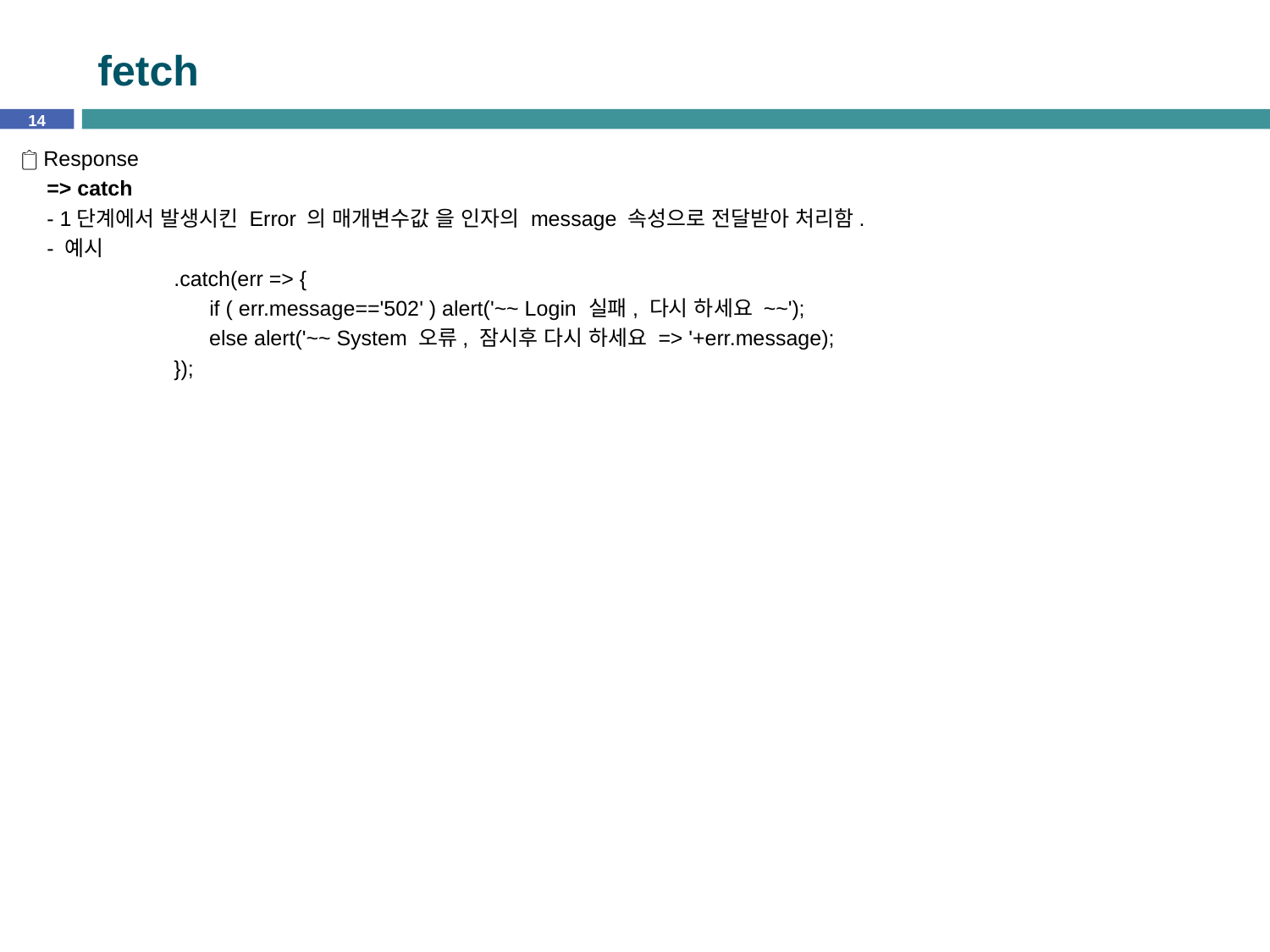

# fetch
14
📋 Response
=> catch
- 1단계에서 발생시킨 Error 의 매개변수값 을 인자의 message 속성으로 전달받아 처리함.
- 예시
	.catch(err => {
		      if ( err.message=='502' ) alert('~~ Login 실패, 다시 하세요 ~~');
	      else alert('~~ System 오류, 잠시후 다시 하세요 => '+err.message);
	});